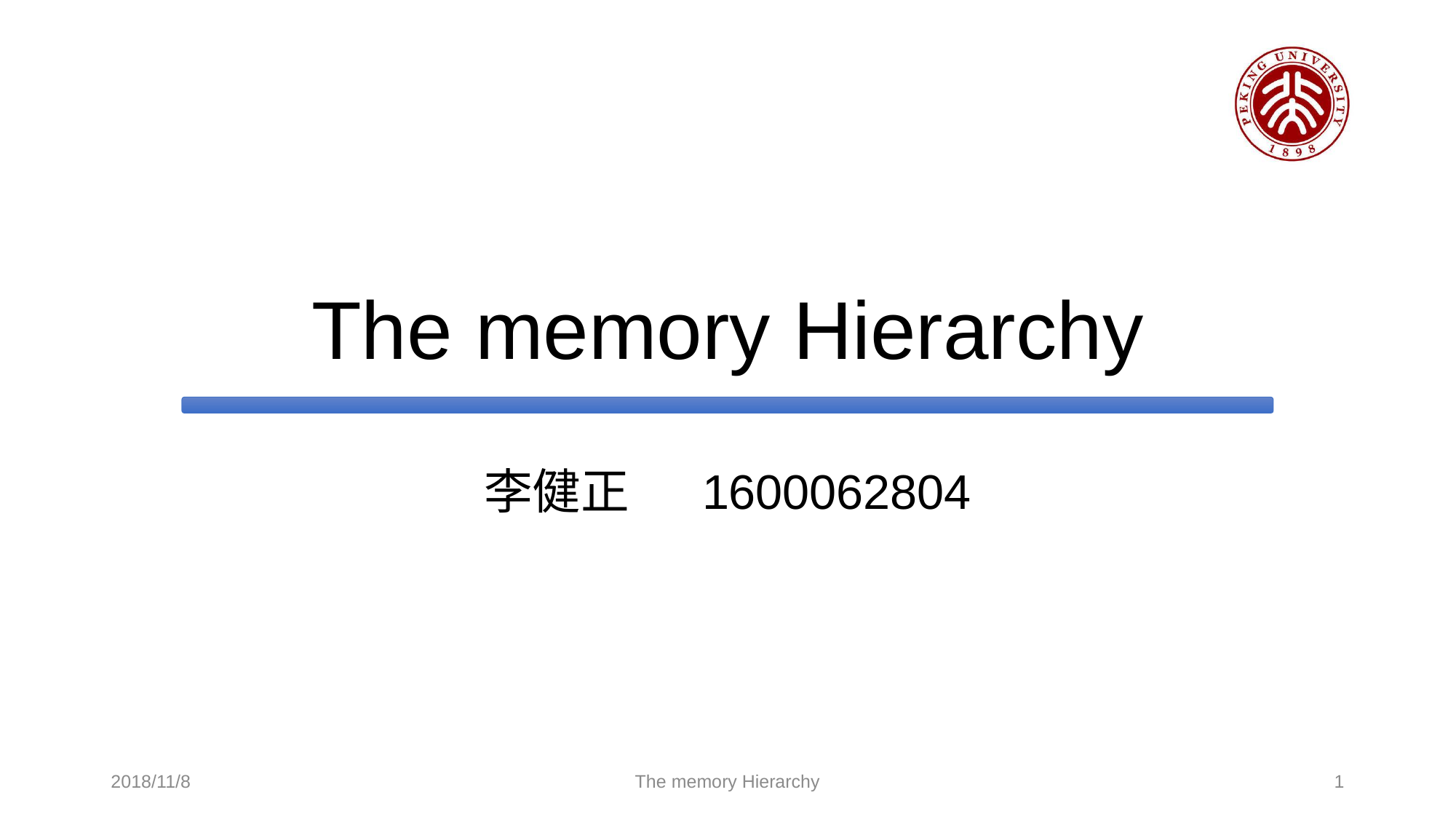

# The memory Hierarchy
李健正	1600062804
2018/11/8
The memory Hierarchy
1